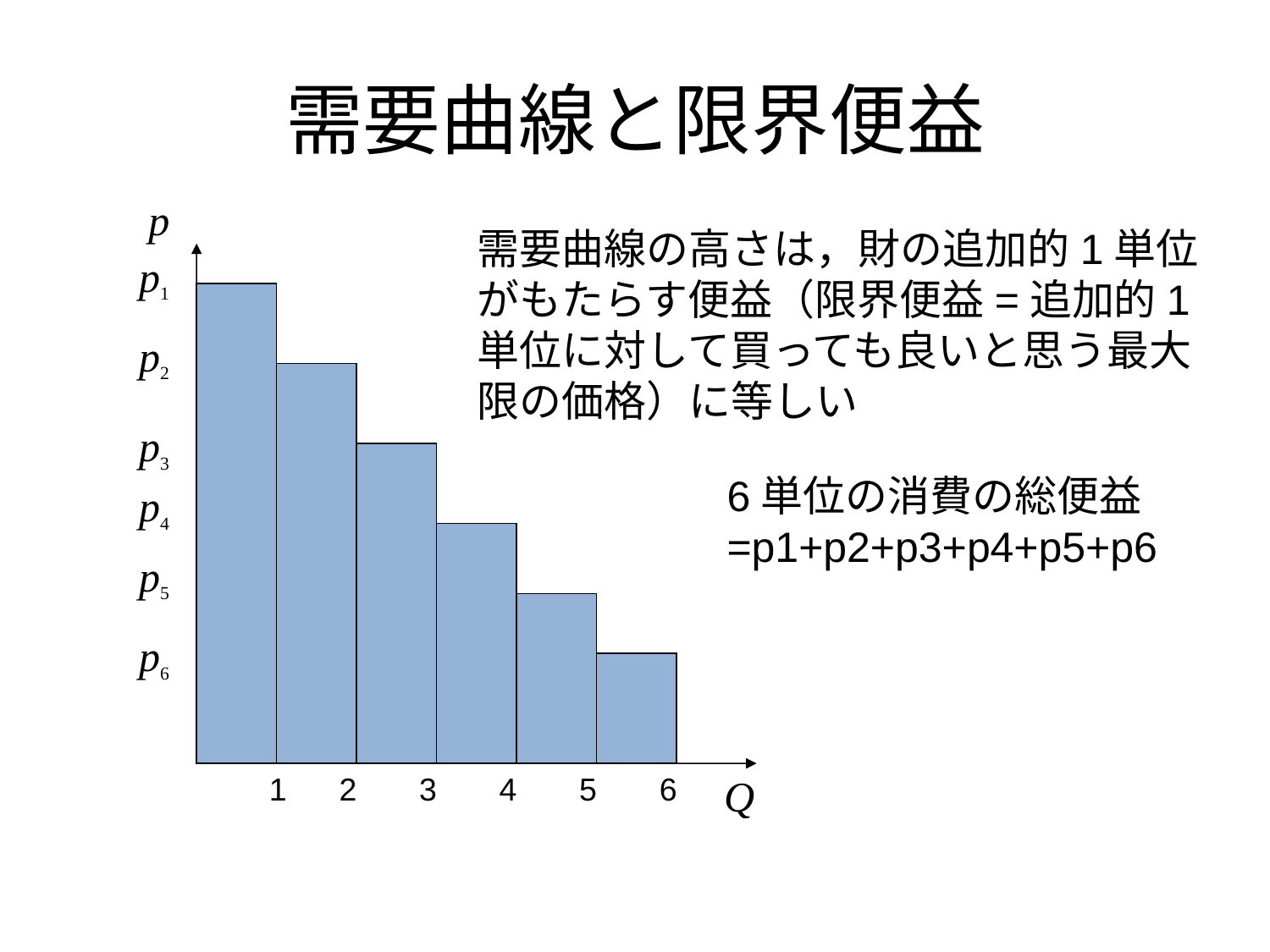

# 需要曲線と限界便益
p
需要曲線の高さは，財の追加的1単位がもたらす便益（限界便益=追加的1単位に対して買っても良いと思う最大限の価格）に等しい
p1

p2

p3

p4

p5

p6

1
2
3
4
5
6
Q
6単位の消費の総便益=p1+p2+p3+p4+p5+p6